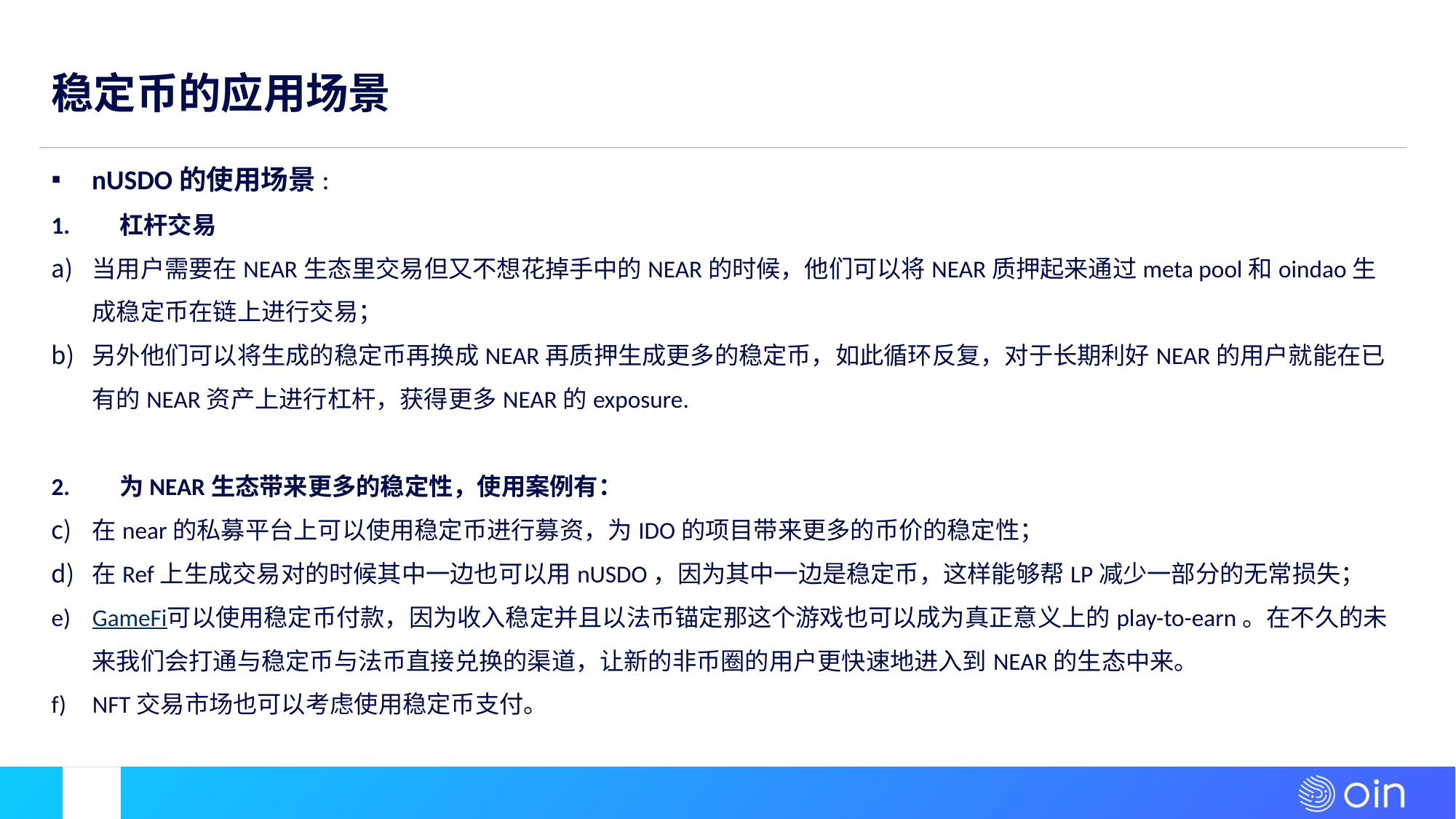

# 稳定币的应用场景
 nUSDO的使用场景:
1.        杠杆交易
当用户需要在NEAR生态里交易但又不想花掉手中的NEAR的时候，他们可以将NEAR质押起来通过meta pool和oindao生成稳定币在链上进行交易；
另外他们可以将生成的稳定币再换成NEAR再质押生成更多的稳定币，如此循环反复，对于长期利好NEAR的用户就能在已有的NEAR资产上进行杠杆，获得更多NEAR的exposure.

2.        为NEAR生态带来更多的稳定性，使用案例有：
在near的私募平台上可以使用稳定币进行募资，为IDO的项目带来更多的币价的稳定性；
在Ref上生成交易对的时候其中一边也可以用nUSDO，因为其中一边是稳定币，这样能够帮LP减少一部分的无常损失；
GameFi可以使用稳定币付款，因为收入稳定并且以法币锚定那这个游戏也可以成为真正意义上的play-to-earn。在不久的未来我们会打通与稳定币与法币直接兑换的渠道，让新的非币圈的用户更快速地进入到NEAR的生态中来。
NFT交易市场也可以考虑使⽤稳定币⽀付。
3